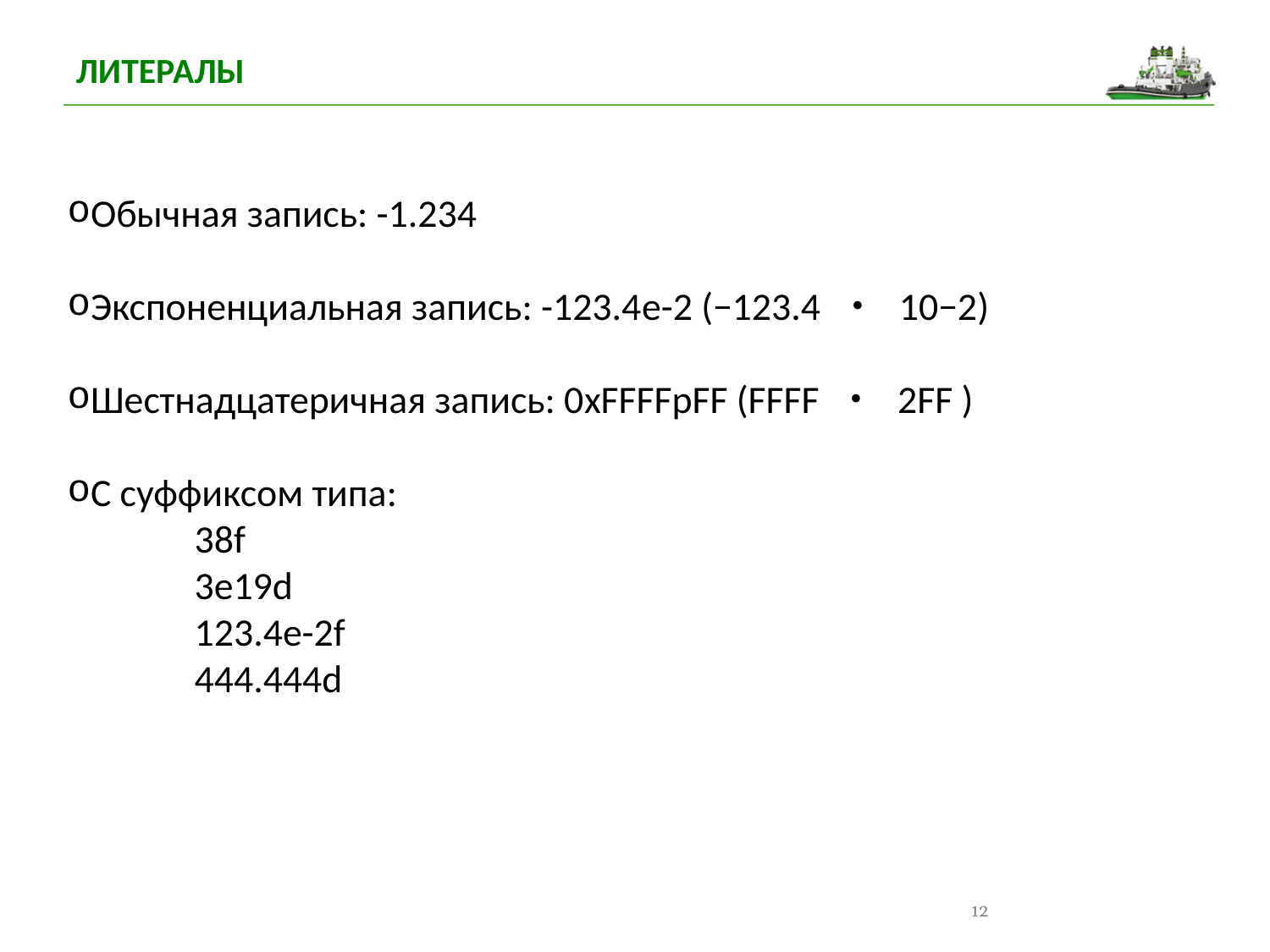

ЛИТЕРАЛЫ

Обычная запись: -1.234
Экспоненциальная запись: -123.4e-2 (−123.4 ・ 10−2)
Шестнадцатеричная запись: 0xFFFFpFF (FFFF ・ 2FF )
С суффиксом типа:
	38f
	3e19d
	123.4e-2f
	444.444d
12